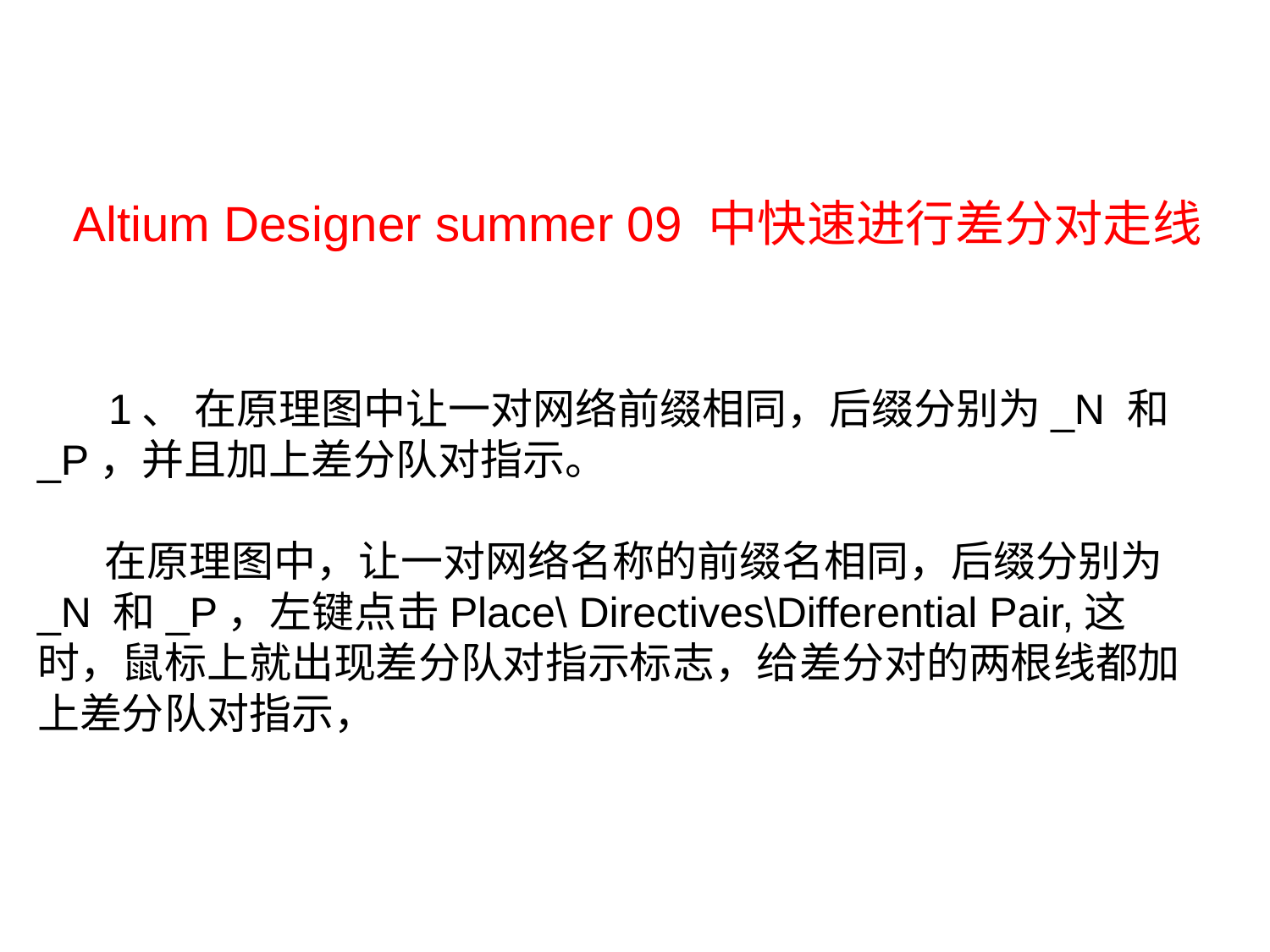

Altium Designer summer 09 中快速进行差分对走线
      1、 在原理图中让一对网络前缀相同，后缀分别为_N 和_P，并且加上差分队对指示。

      在原理图中，让一对网络名称的前缀名相同，后缀分别为_N 和_P，左键点击Place\ Directives\Differential Pair,这时，鼠标上就出现差分队对指示标志，给差分对的两根线都加上差分队对指示，